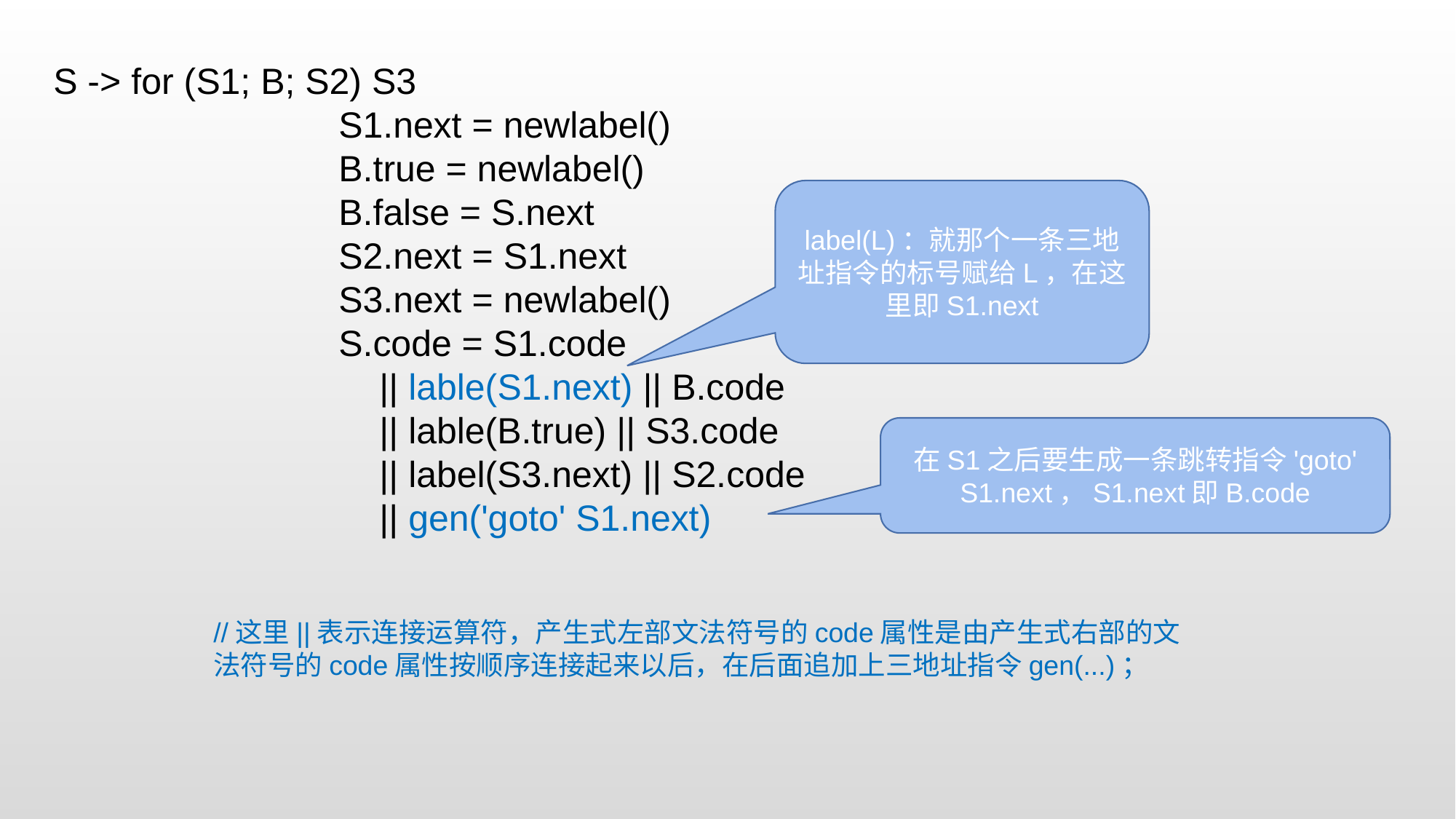

S -> for (S1; B; S2) S3
                            S1.next = newlabel()
                            B.true = newlabel()
                            B.false = S.next
                            S2.next = S1.next
                            S3.next = newlabel()
                            S.code = S1.code
                                || lable(S1.next) || B.code
                                || lable(B.true) || S3.code
                                || label(S3.next) || S2.code
                                || gen('goto' S1.next)
label(L)：就那个一条三地址指令的标号赋给L，在这里即S1.next
在S1之后要生成一条跳转指令'goto' S1.next，S1.next即B.code
//这里||表示连接运算符，产生式左部文法符号的code属性是由产生式右部的文法符号的code属性按顺序连接起来以后，在后面追加上三地址指令gen(...)；